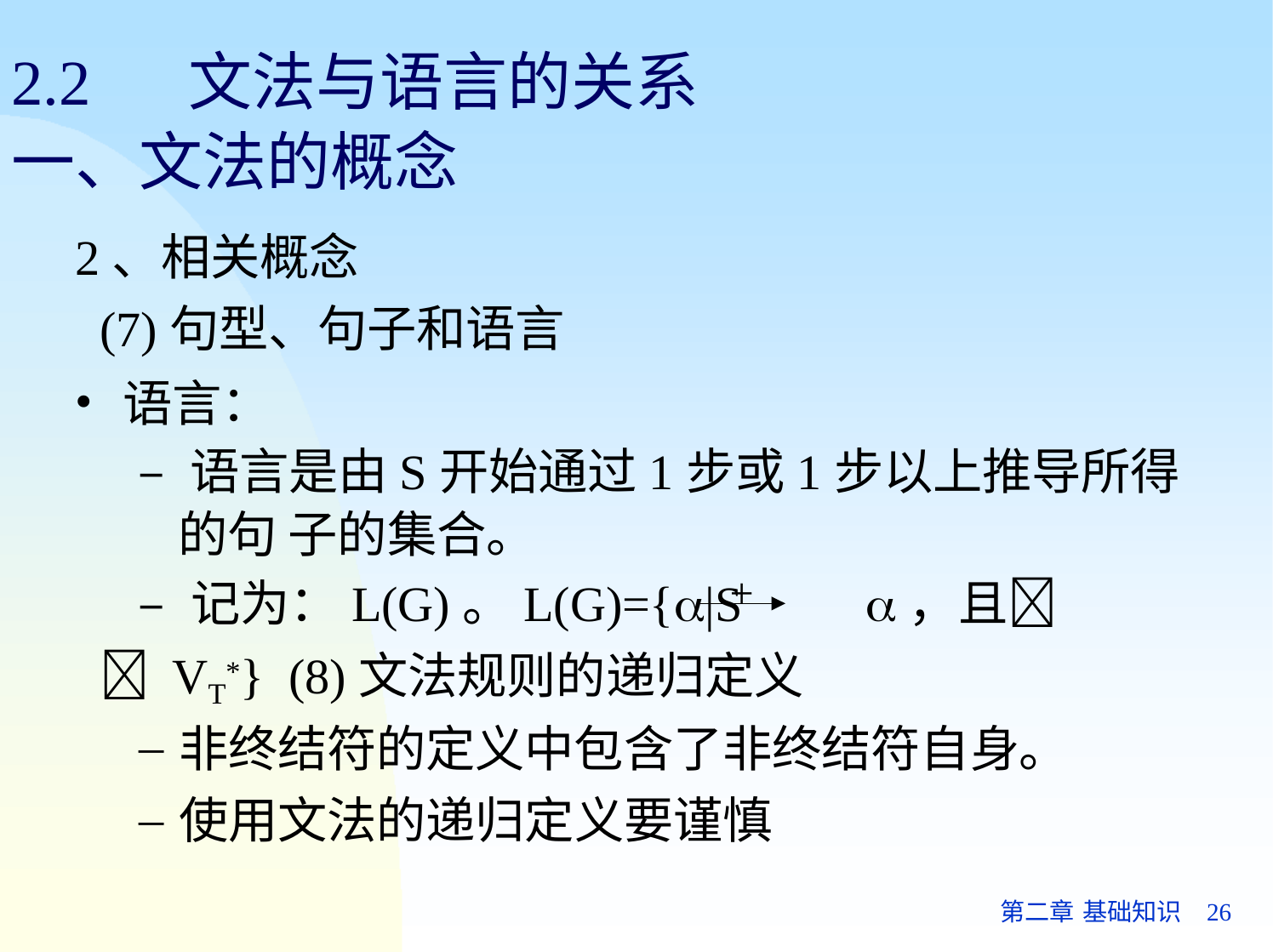

# 2.2	文法与语言的关系
一、文法的概念
2、相关概念
(7)句型、句子和语言
语言：
– 语言是由S开始通过1步或1步以上推导所得的句 子的集合。
– 记为：L(G)。L(G)={α|S	α，且α ∈ VT*}  (8)文法规则的递归定义
+

非终结符的定义中包含了非终结符自身。
使用文法的递归定义要谨慎
第二章 基础知识	26